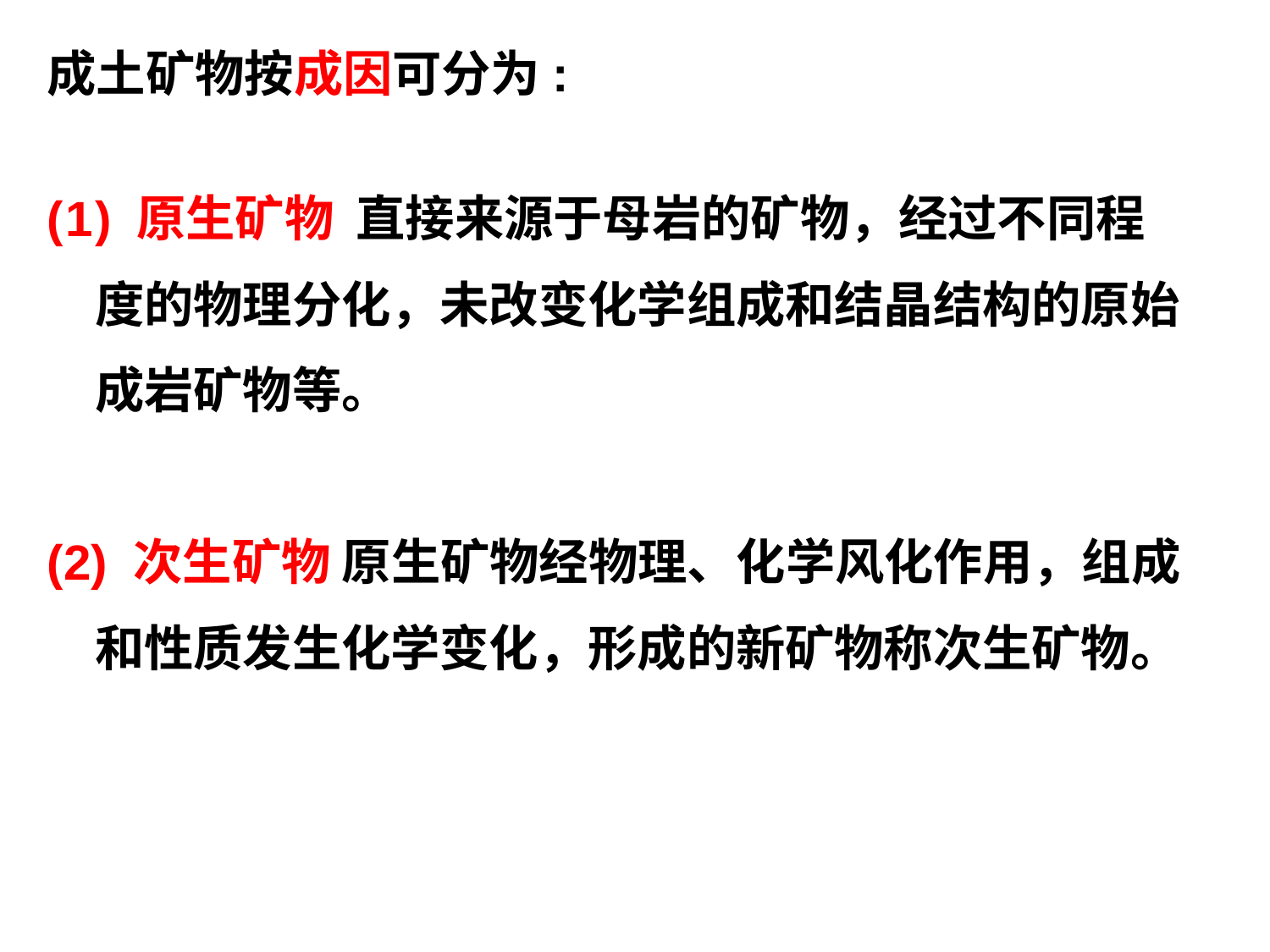

成土矿物按成因可分为:

 原生矿物  直接来源于母岩的矿物，经过不同程度的物理分化，未改变化学组成和结晶结构的原始成岩矿物等。

(2) 次生矿物 原生矿物经物理、化学风化作用，组成和性质发生化学变化，形成的新矿物称次生矿物。